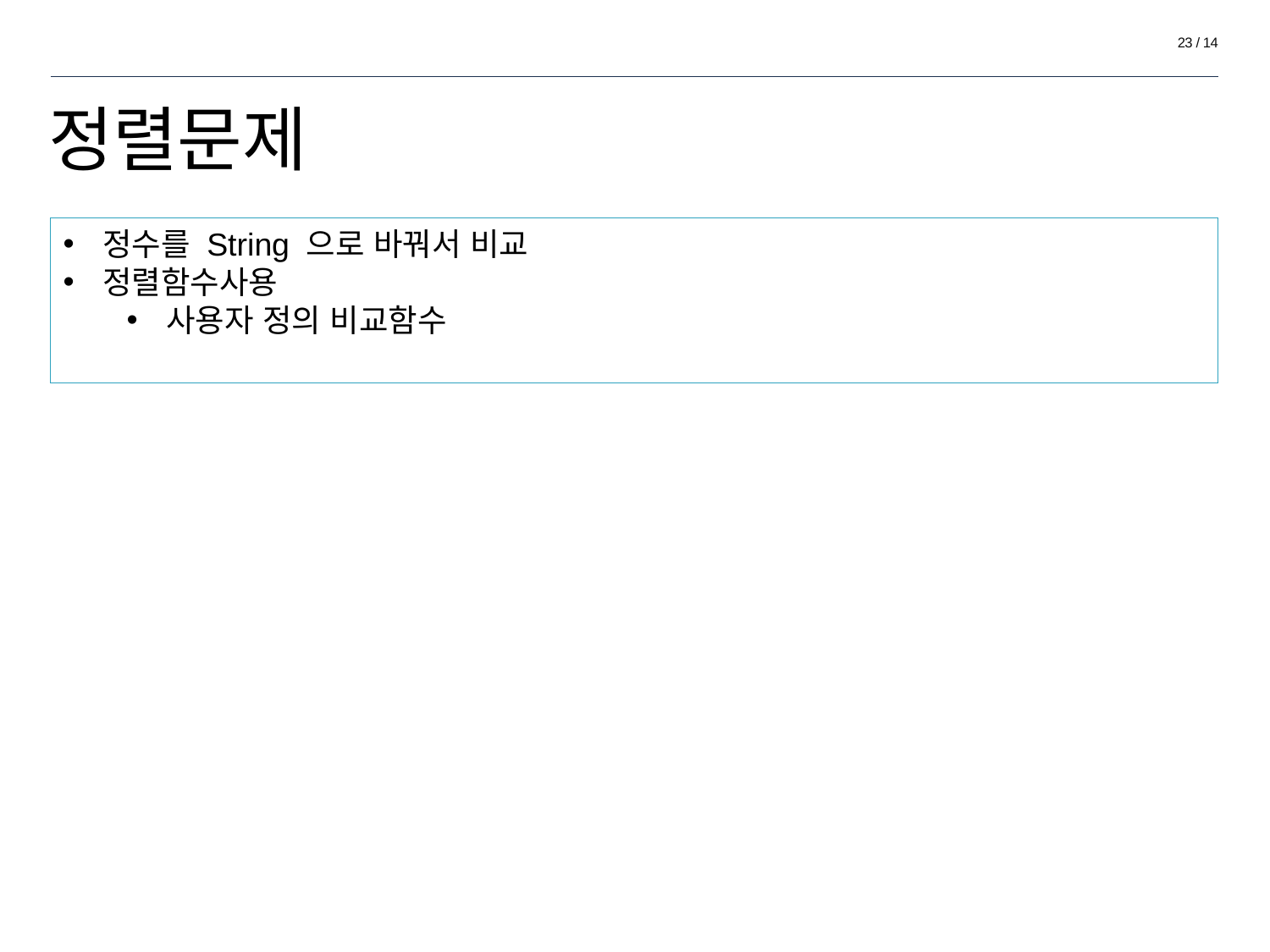

23 / 14
# 정렬문제
정수를 String 으로 바꿔서 비교
정렬함수사용
사용자 정의 비교함수